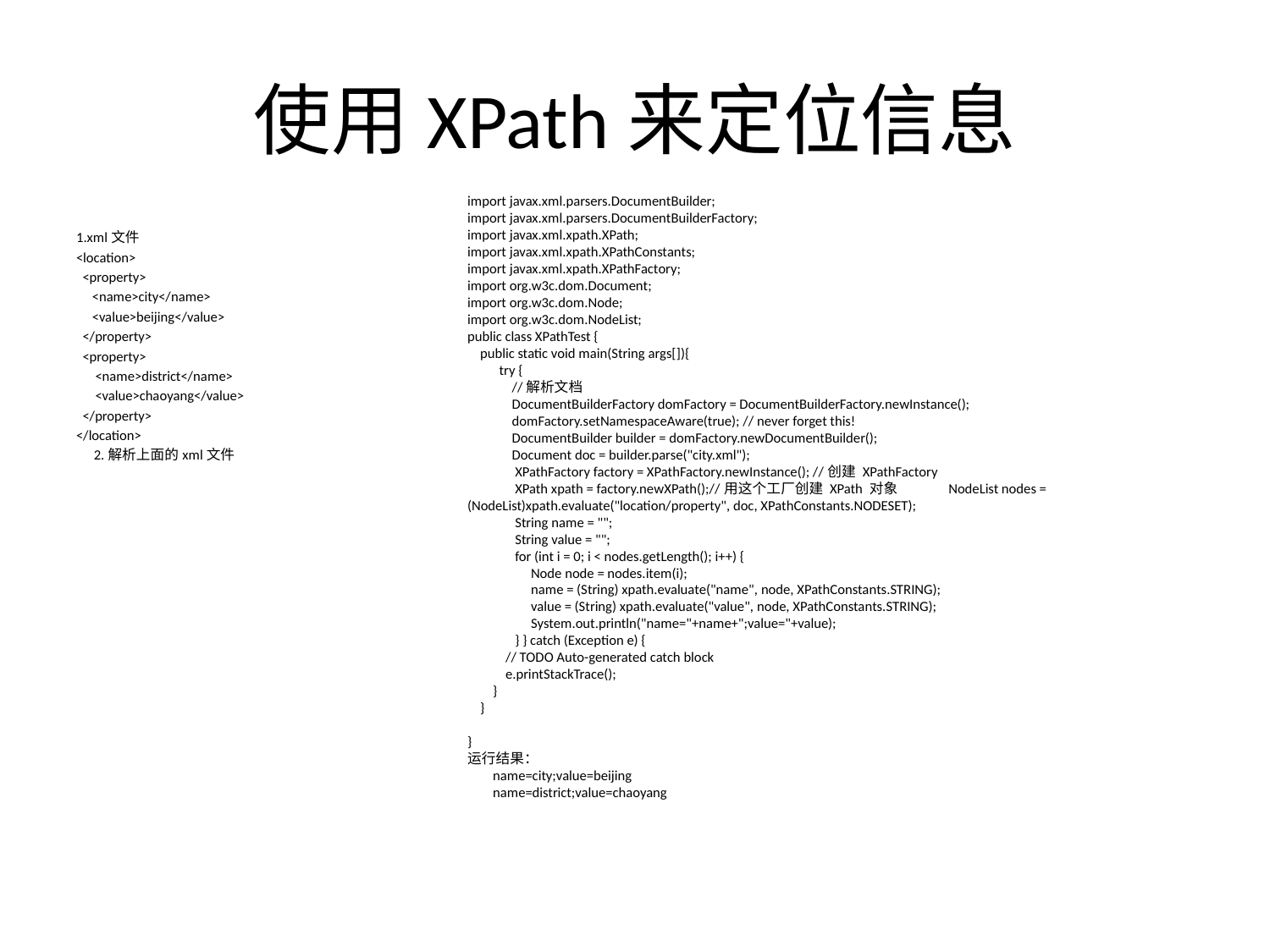

# 使用XPath来定位信息
import javax.xml.parsers.DocumentBuilder;
import javax.xml.parsers.DocumentBuilderFactory;
import javax.xml.xpath.XPath;
import javax.xml.xpath.XPathConstants;
import javax.xml.xpath.XPathFactory;
import org.w3c.dom.Document;
import org.w3c.dom.Node;
import org.w3c.dom.NodeList;
public class XPathTest {
    public static void main(String args[]){
          try {
              //解析文档
              DocumentBuilderFactory domFactory = DocumentBuilderFactory.newInstance();
              domFactory.setNamespaceAware(true); // never forget this!
              DocumentBuilder builder = domFactory.newDocumentBuilder();
              Document doc = builder.parse("city.xml");
               XPathFactory factory = XPathFactory.newInstance(); //创建 XPathFactory
               XPath xpath = factory.newXPath();//用这个工厂创建 XPath 对象               NodeList nodes = (NodeList)xpath.evaluate("location/property", doc, XPathConstants.NODESET);
               String name = "";
               String value = "";
               for (int i = 0; i < nodes.getLength(); i++) {
                    Node node = nodes.item(i);
                    name = (String) xpath.evaluate("name", node, XPathConstants.STRING);
                    value = (String) xpath.evaluate("value", node, XPathConstants.STRING);
                    System.out.println("name="+name+";value="+value);
               } } catch (Exception e) {
            // TODO Auto-generated catch block
            e.printStackTrace();
        }
    }

}
运行结果：
        name=city;value=beijing
        name=district;value=chaoyang

1.xml文件
<location>
  <property>
     <name>city</name>
     <value>beijing</value>
  </property>
  <property>
      <name>district</name>
      <value>chaoyang</value>
  </property>
</location>
　2.解析上面的xml文件